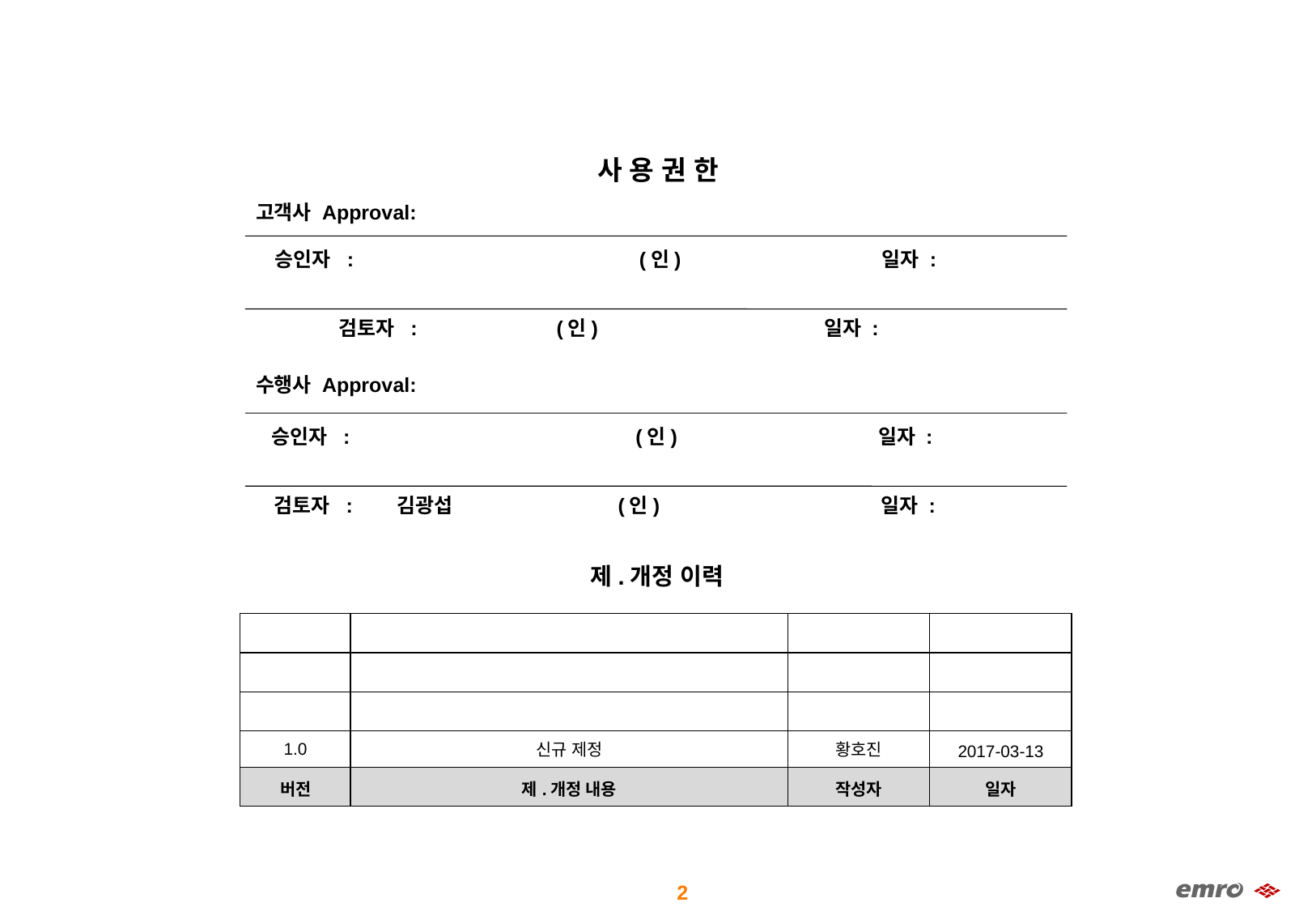

사 용 권 한
고객사 Approval:

승인자  : 			(인)		일자 :
검토자  :       	                 (인)		일자 :
수행사 Approval:
승인자  : 	 		(인)		일자 :
검토자  :       김광섭	                 (인)		일자 :
제.개정 이력
|  |  |  |  |
| --- | --- | --- | --- |
|  |  |  |  |
|  |  |  |  |
| 1.0 | 신규 제정 | 황호진 | 2017-03-13 |
| 버전 | 제.개정 내용 | 작성자 | 일자 |